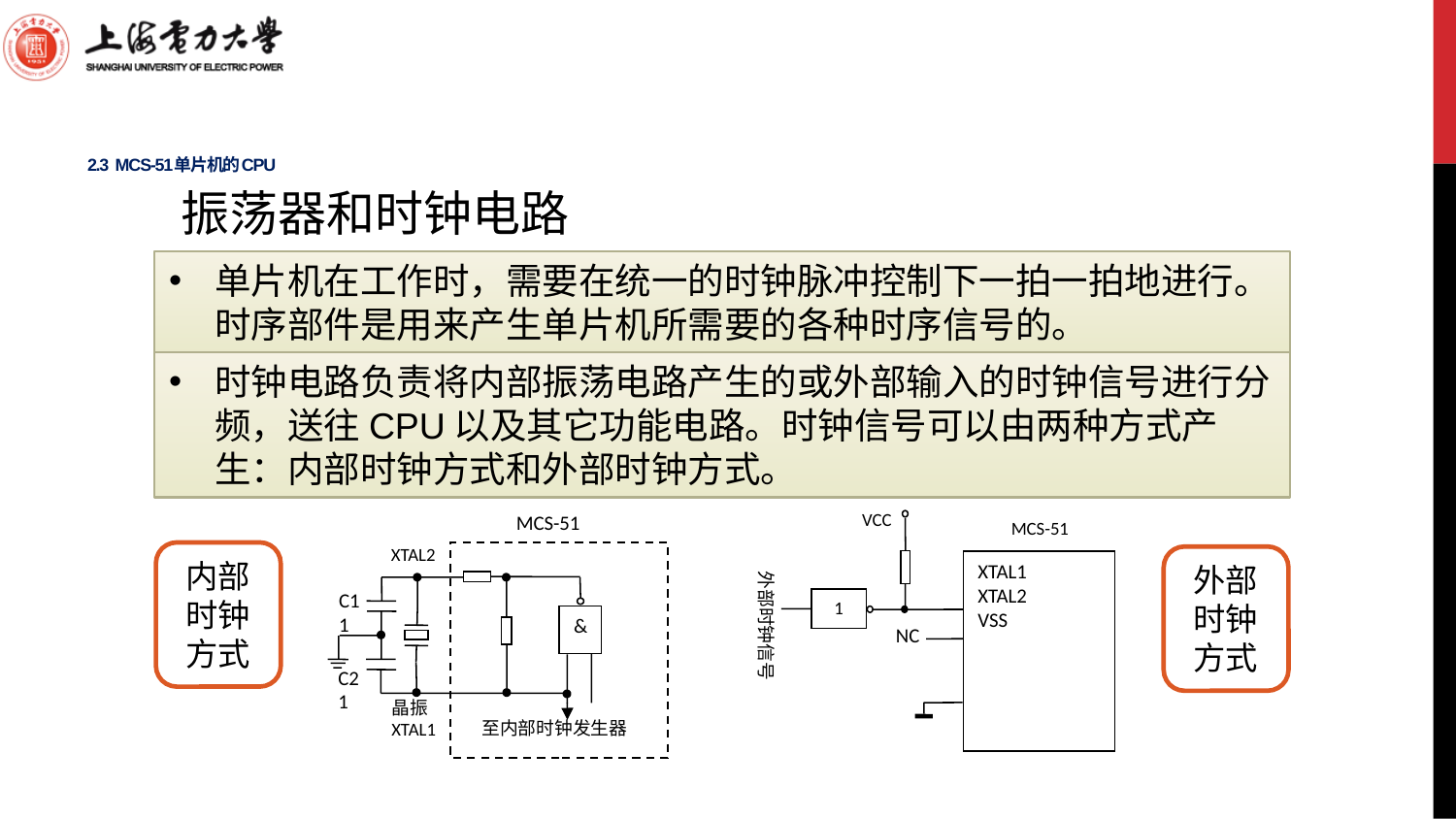

# 2.3  MCS-51单片机的CPU
振荡器和时钟电路
单片机在工作时，需要在统一的时钟脉冲控制下一拍一拍地进行。时序部件是用来产生单片机所需要的各种时序信号的。
时钟电路负责将内部振荡电路产生的或外部输入的时钟信号进行分频，送往CPU以及其它功能电路。时钟信号可以由两种方式产生：内部时钟方式和外部时钟方式。

VCC

XTAL1
XTAL2
VSS

1

外部时钟信号
MCS-51
NC

MCS-51
XTAL2

晶振
XTAL1

C11
C21

&

至内部时钟发生器
内部时钟方式
外部时钟方式